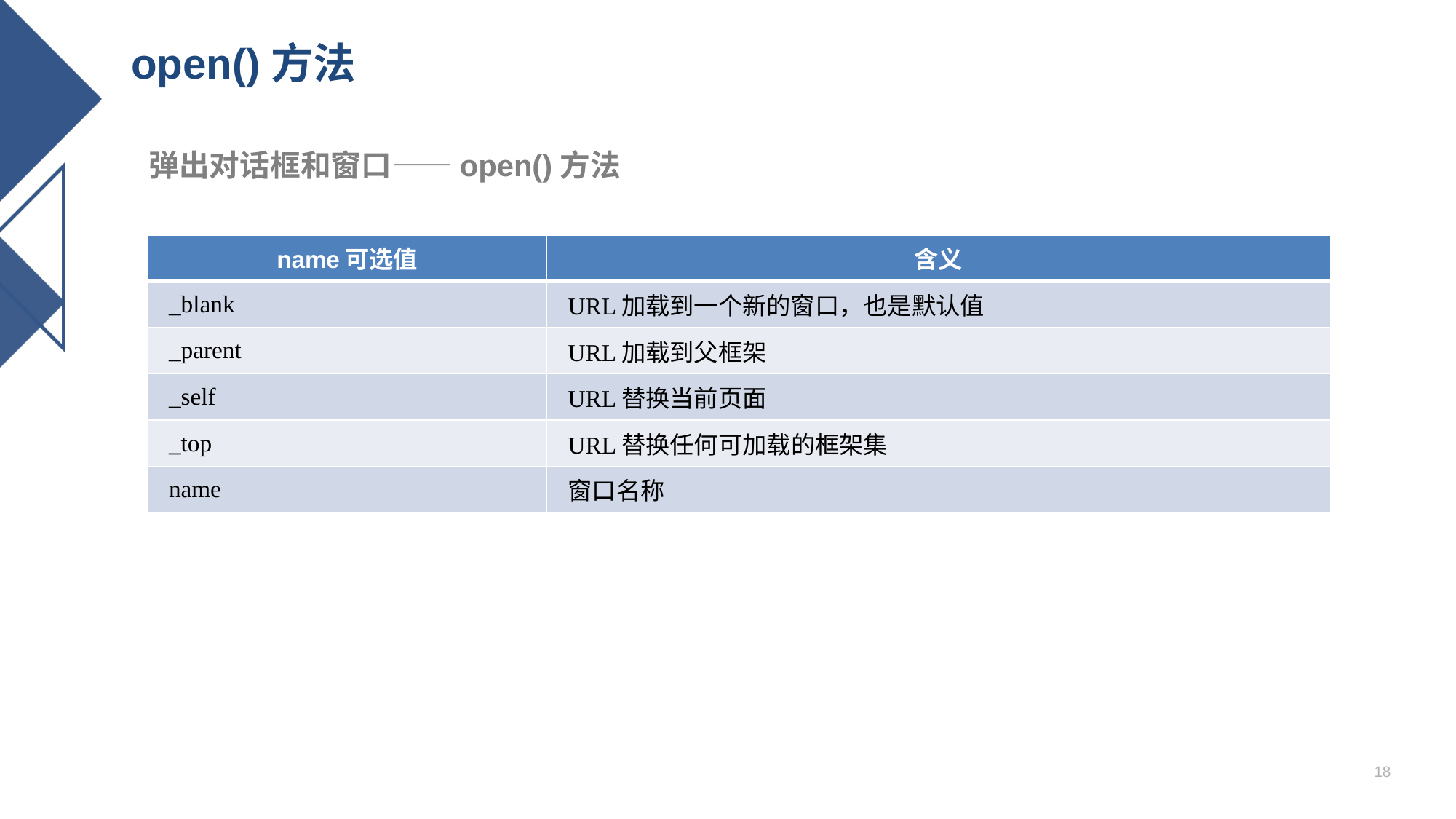

# open()方法
弹出对话框和窗口——open()方法
| name可选值 | 含义 |
| --- | --- |
| \_blank | URL加载到一个新的窗口，也是默认值 |
| \_parent | URL加载到父框架 |
| \_self | URL替换当前页面 |
| \_top | URL替换任何可加载的框架集 |
| name | 窗口名称 |
18